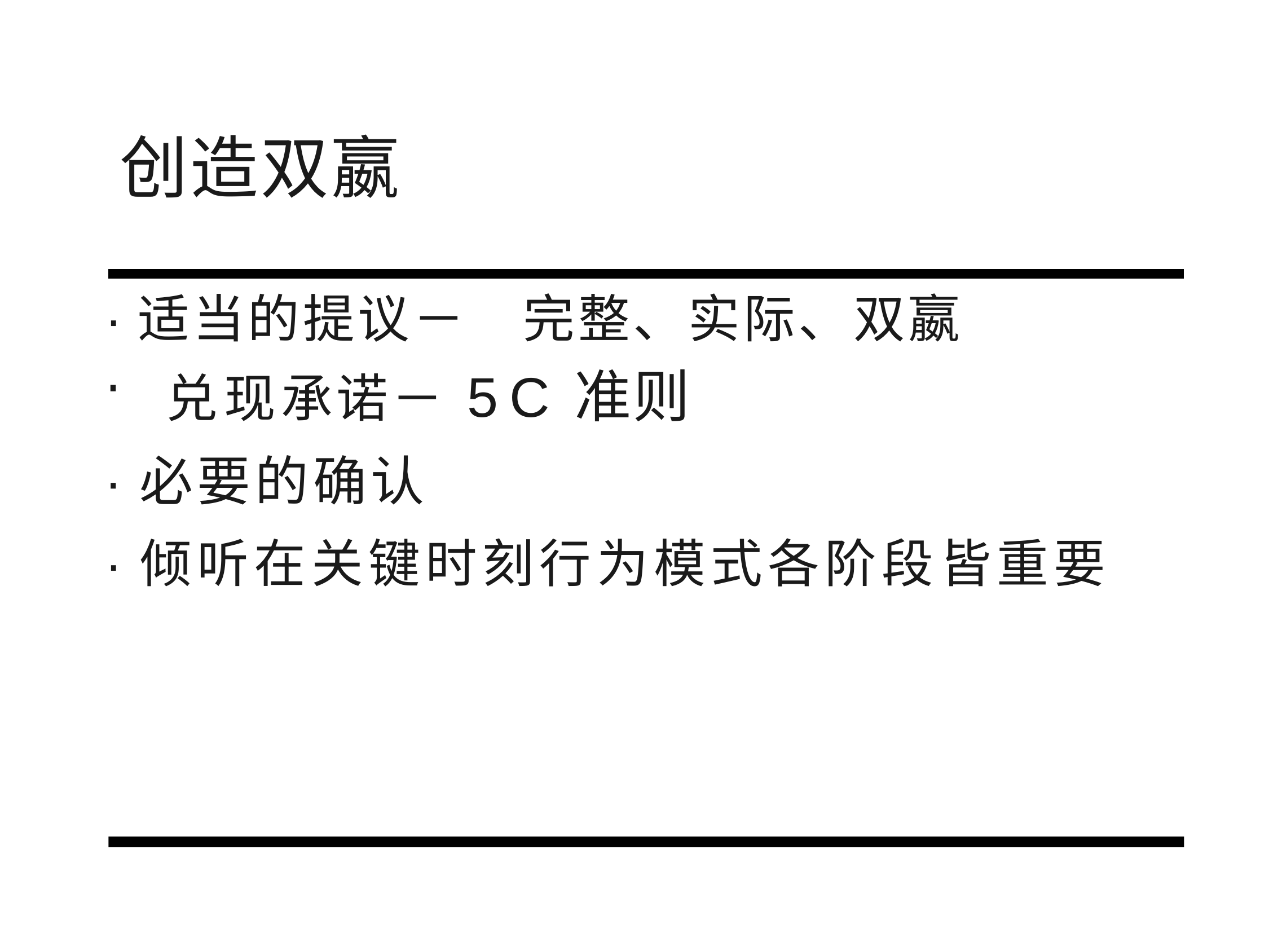

# 创造双嬴

·适当的提议－完整、实际、双嬴
兑现承诺－5C准则
·必要的确认
·倾听在关键时刻行为模式各阶段皆重要